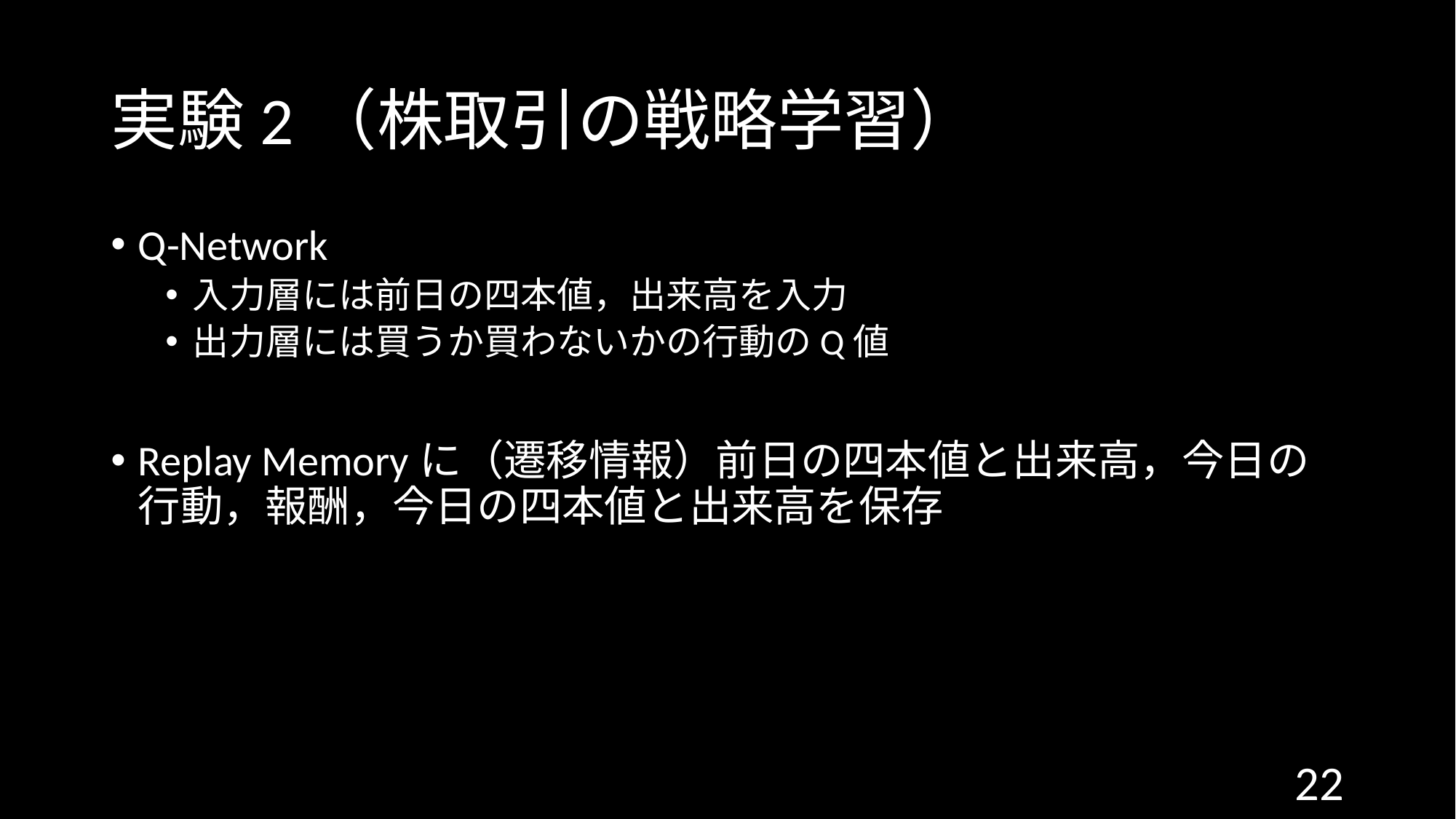

# 実験2（株取引の戦略学習）
Q-Network
入力層には前日の四本値，出来高を入力
出力層には買うか買わないかの行動のQ値

Replay Memoryに（遷移情報）前日の四本値と出来高，今日の行動，報酬，今日の四本値と出来高を保存
22